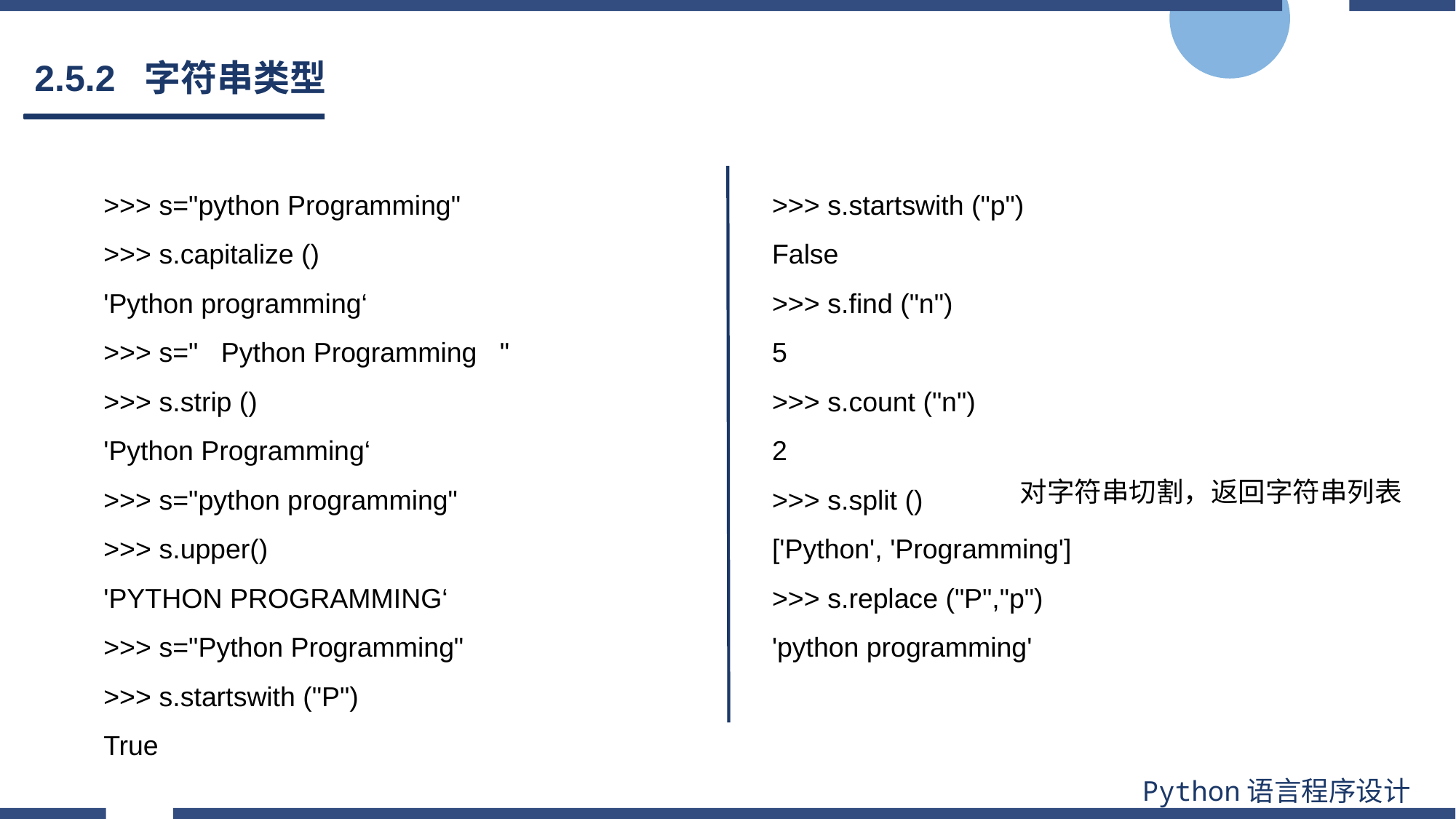

# 2.5.2  字符串类型
>>> s="python Programming"
>>> s.capitalize ()
'Python programming‘
>>> s="   Python Programming   "
>>> s.strip ()
'Python Programming‘
>>> s="python programming"
>>> s.upper()
'PYTHON PROGRAMMING‘
>>> s="Python Programming"
>>> s.startswith ("P")
True
>>> s.startswith ("p")
False
>>> s.find ("n")
5
>>> s.count ("n")
2
>>> s.split ()
['Python', 'Programming']
>>> s.replace ("P","p")
'python programming'
对字符串切割，返回字符串列表